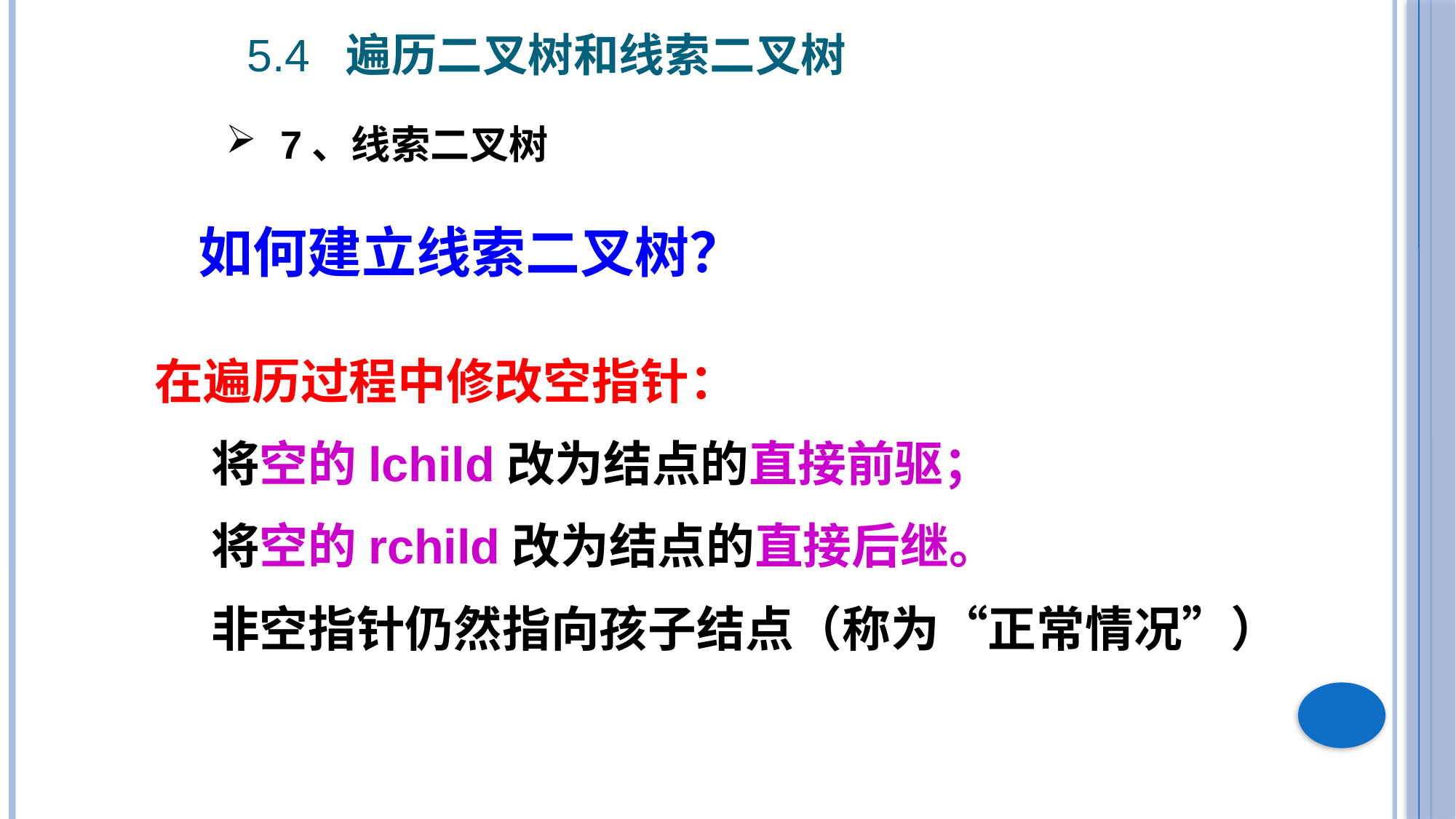

5.4  遍历二叉树和线索二叉树
7、线索二叉树
如何建立线索二叉树？
在遍历过程中修改空指针：
    将空的lchild改为结点的直接前驱；
    将空的rchild改为结点的直接后继。
    非空指针仍然指向孩子结点（称为“正常情况”）